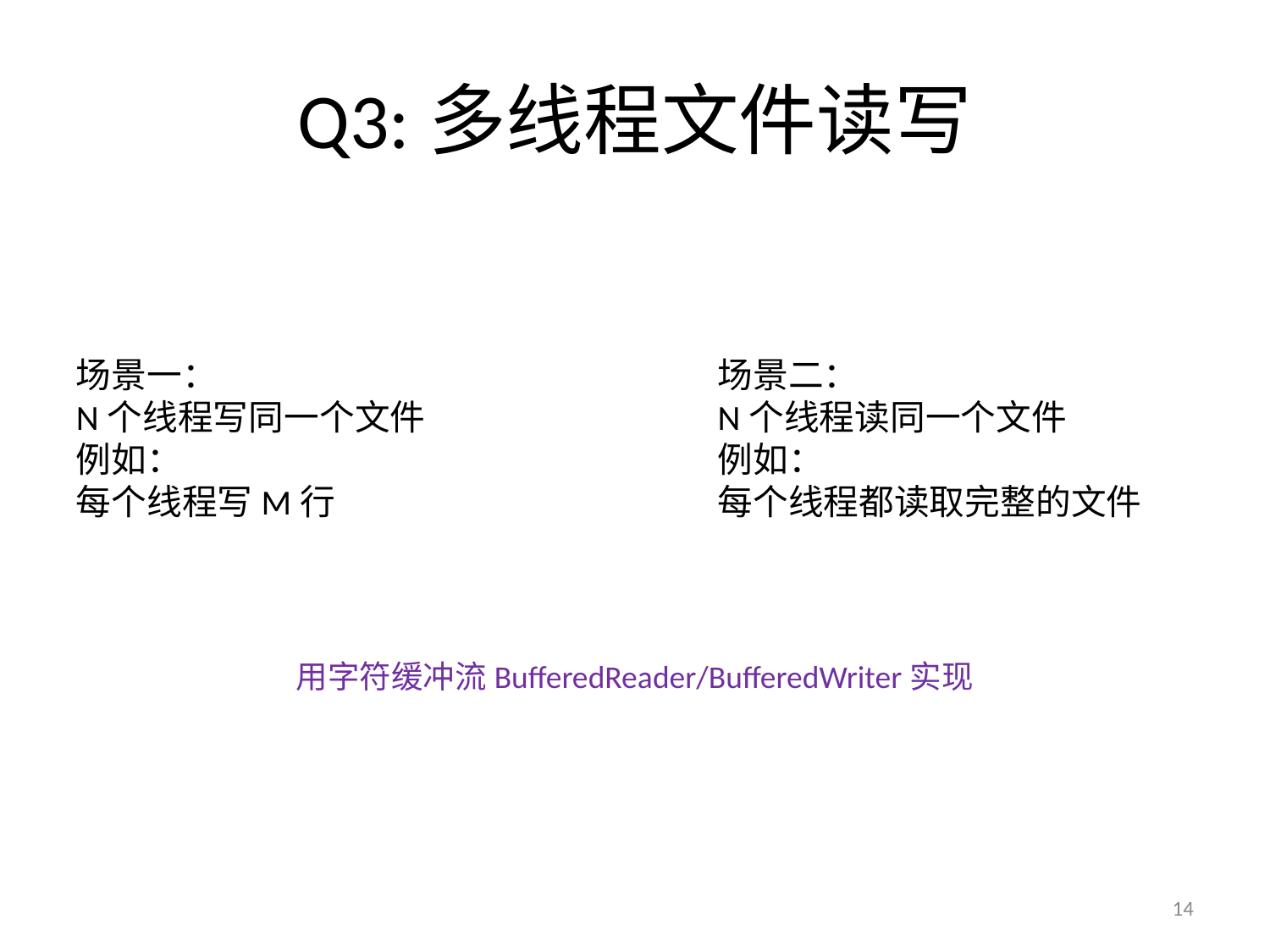

# Q3:多线程文件读写
场景一：
N个线程写同一个文件
例如：
每个线程写M行
场景二：
N个线程读同一个文件
例如：
每个线程都读取完整的文件

用字符缓冲流BufferedReader/BufferedWriter实现
14